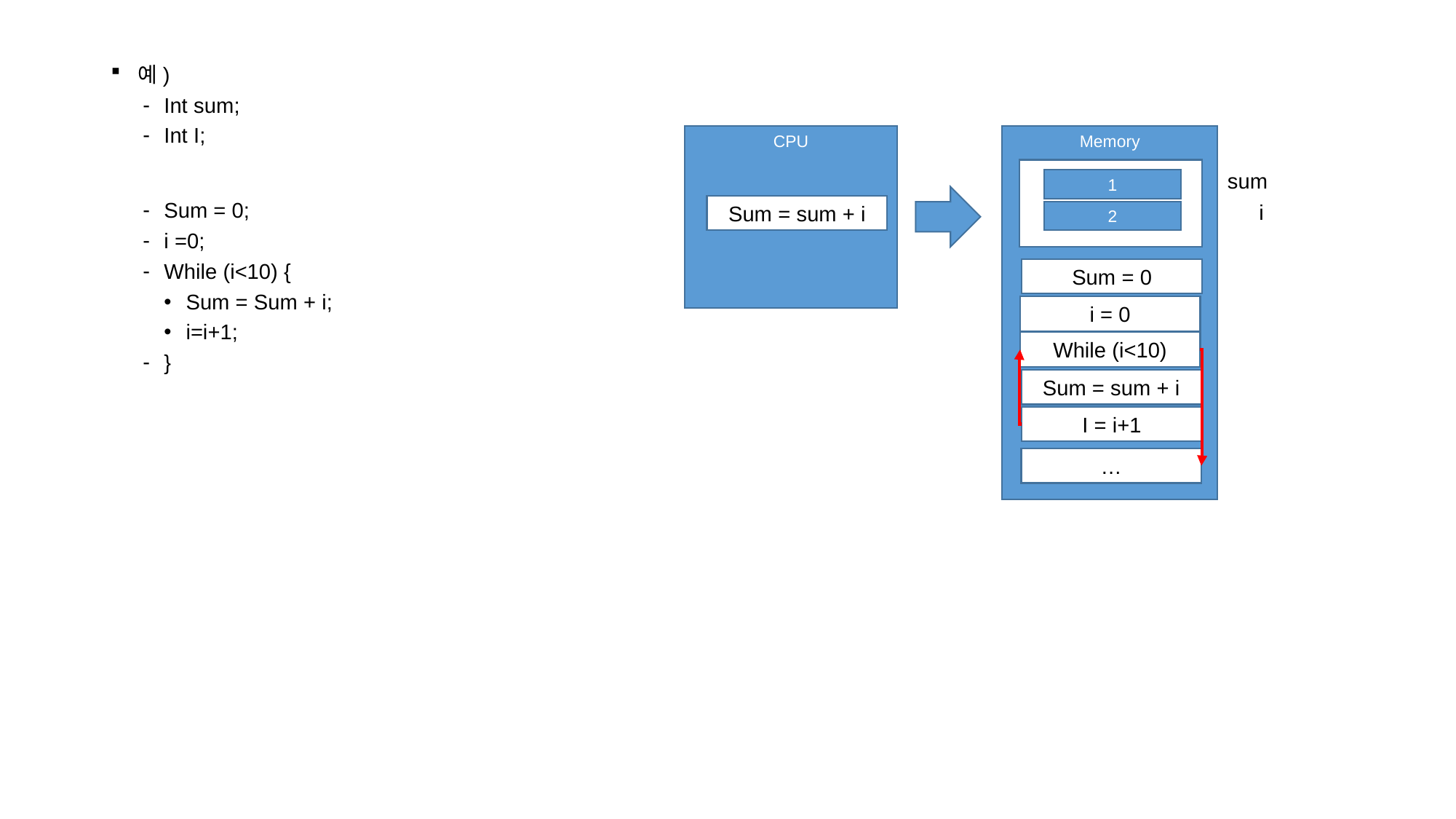

예)
Int sum;
Int I;

Sum = 0;
i =0;
While (i<10) {
Sum = Sum + i;
i=i+1;
}

Memory
CPU

sum
1

i
Sum = sum + i
2
Instruction
Sum = 0
i = 0
While (i<10)
Sum = sum + i
I = i+1
…